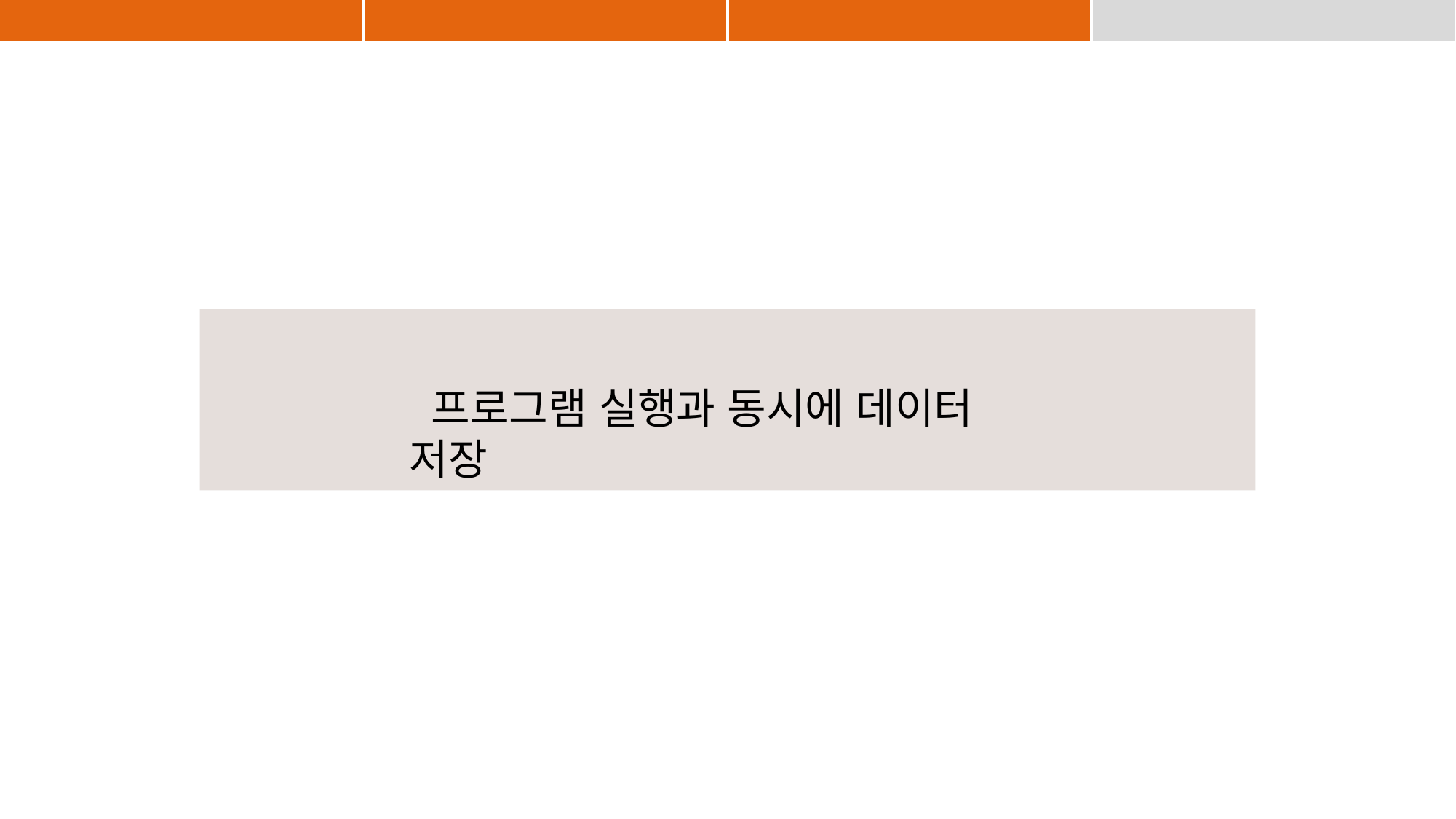

|  |  |  |  |
| --- | --- | --- | --- |

 프로그램 실행과 동시에 데이터 저장